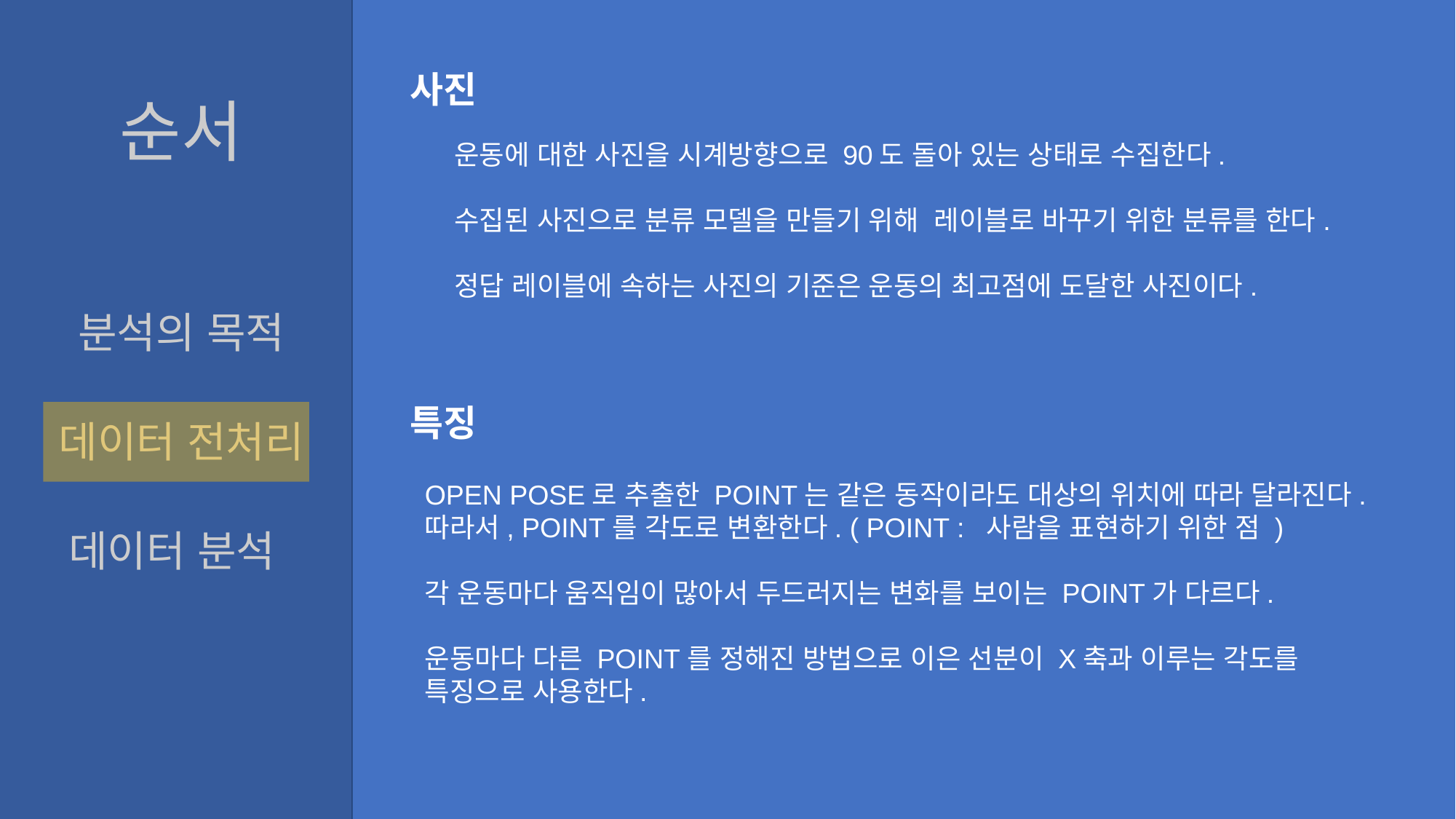

사진
순서
운동에 대한 사진을 시계방향으로 90도 돌아 있는 상태로 수집한다.

수집된 사진으로 분류 모델을 만들기 위해  레이블로 바꾸기 위한 분류를 한다.

정답 레이블에 속하는 사진의 기준은 운동의 최고점에 도달한 사진이다.
분석의 목적
특징

데이터 전처리
OPEN POSE로 추출한 POINT는 같은 동작이라도 대상의 위치에 따라 달라진다.
따라서, POINT를 각도로 변환한다. ( POINT :  사람을 표현하기 위한 점 )

각 운동마다 움직임이 많아서 두드러지는 변화를 보이는 POINT가 다르다.

운동마다 다른 POINT를 정해진 방법으로 이은 선분이 X축과 이루는 각도를
특징으로 사용한다.
데이터 분석